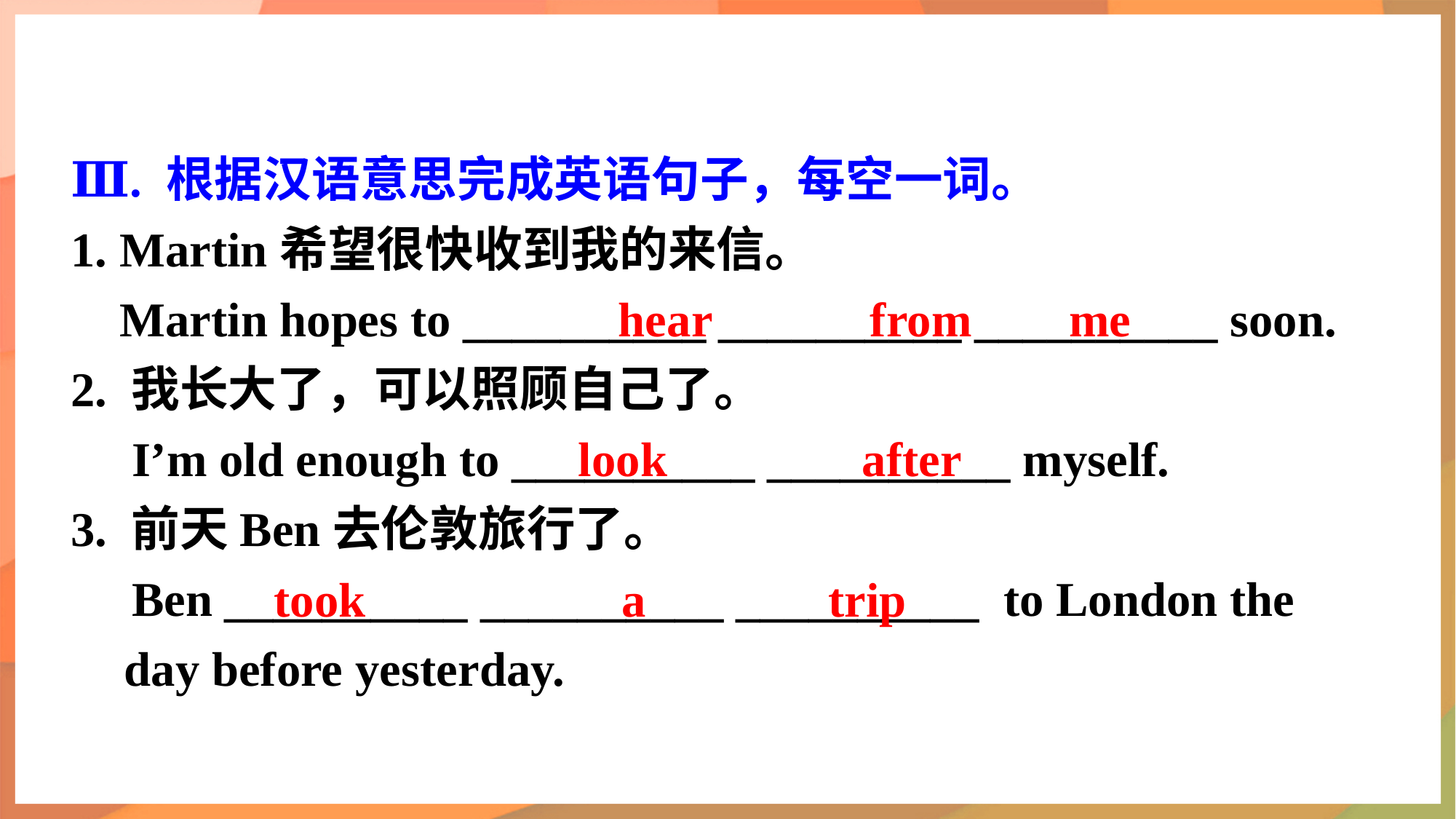

Ⅲ. 根据汉语意思完成英语句子，每空一词。
1. Martin希望很快收到我的来信。
    Martin hopes to __________ __________ __________ soon.
2. 我长大了，可以照顾自己了。
     I’m old enough to __________ __________ myself.
3. 前天Ben去伦敦旅行了。
     Ben __________ __________ __________  to London the day before yesterday.
hear             from        me
look                after
took                     a               trip